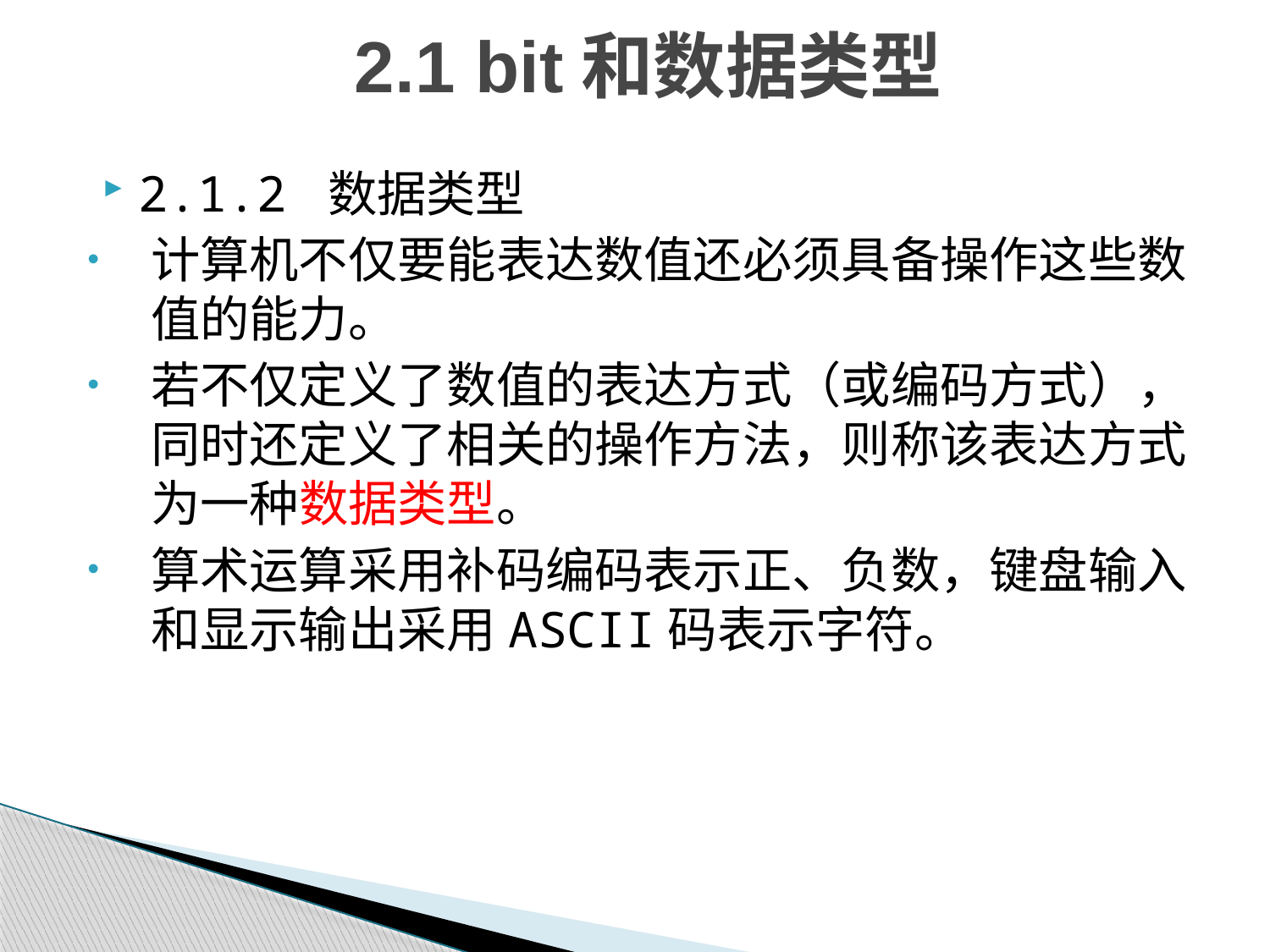

# 2.1 bit和数据类型
2.1.2 数据类型
计算机不仅要能表达数值还必须具备操作这些数值的能力。
若不仅定义了数值的表达方式（或编码方式），同时还定义了相关的操作方法，则称该表达方式为一种数据类型。
算术运算采用补码编码表示正、负数，键盘输入和显示输出采用ASCII码表示字符。
19